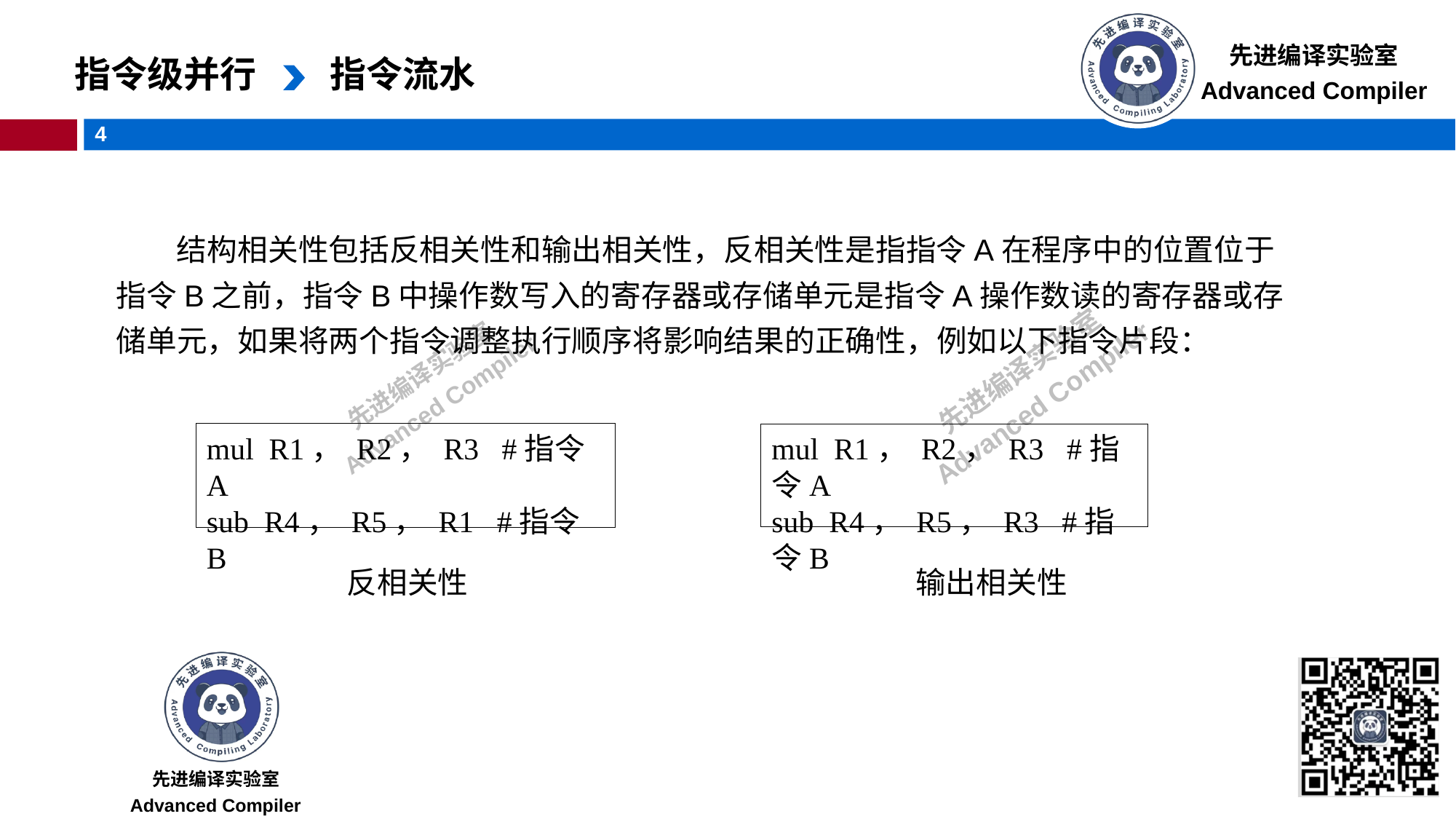

指令级并行
指令流水

结构相关性包括反相关性和输出相关性，反相关性是指指令A在程序中的位置位于指令B之前，指令B中操作数写入的寄存器或存储单元是指令A操作数读的寄存器或存储单元，如果将两个指令调整执行顺序将影响结果的正确性，例如以下指令片段：
mul  R1， R2， R3   #指令A
sub  R4， R5， R1   #指令B
mul  R1， R2， R3   #指令A
sub  R4， R5， R3   #指令B
反相关性
输出相关性